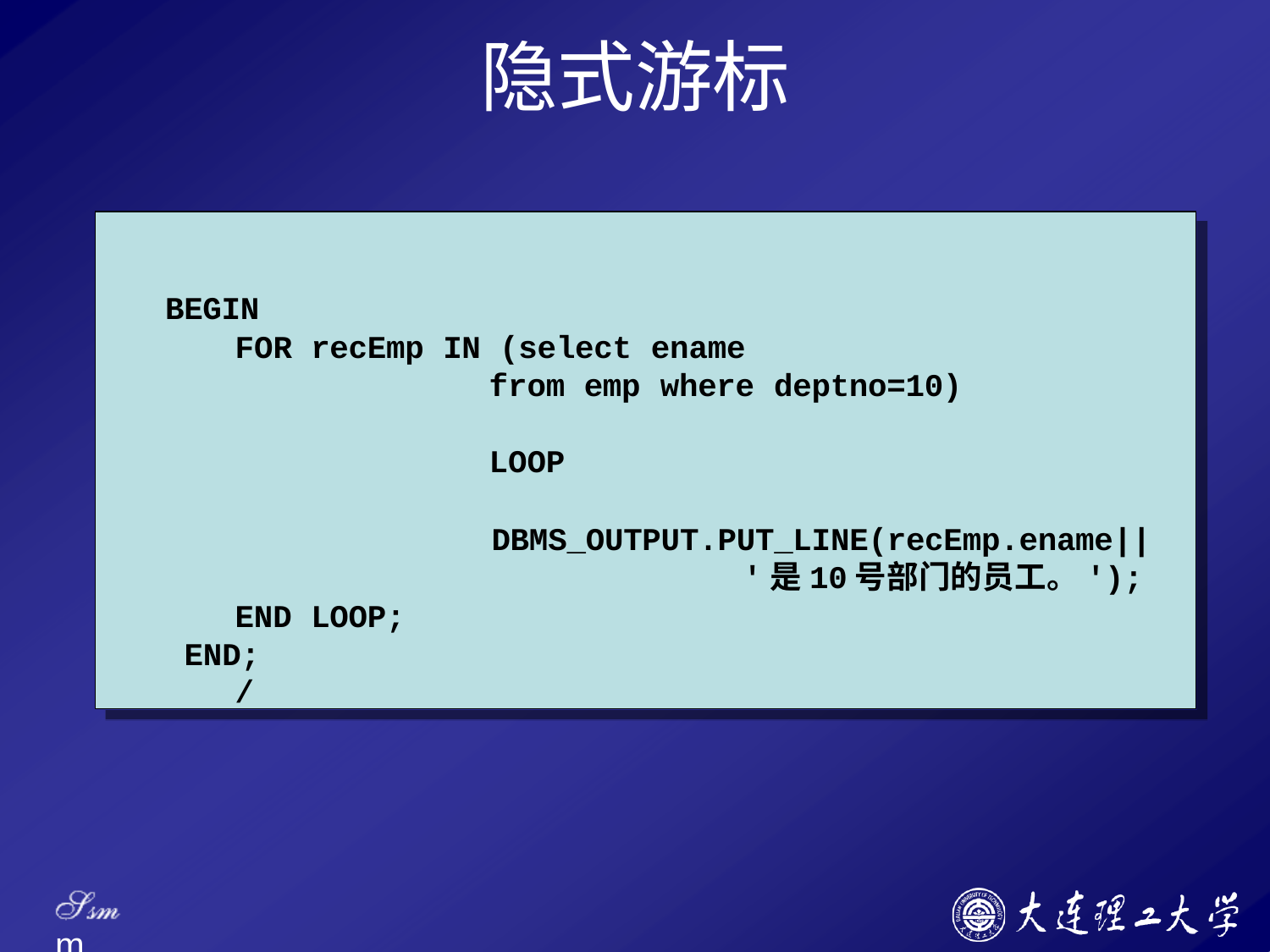

# 隐式游标

BEGIN
FOR recEmp IN (select ename
from emp where deptno=10)	LOOP

DBMS_OUTPUT.PUT_LINE(recEmp.ename||
'是10号部门的员工。');
END LOOP;  END;
/

Ssm